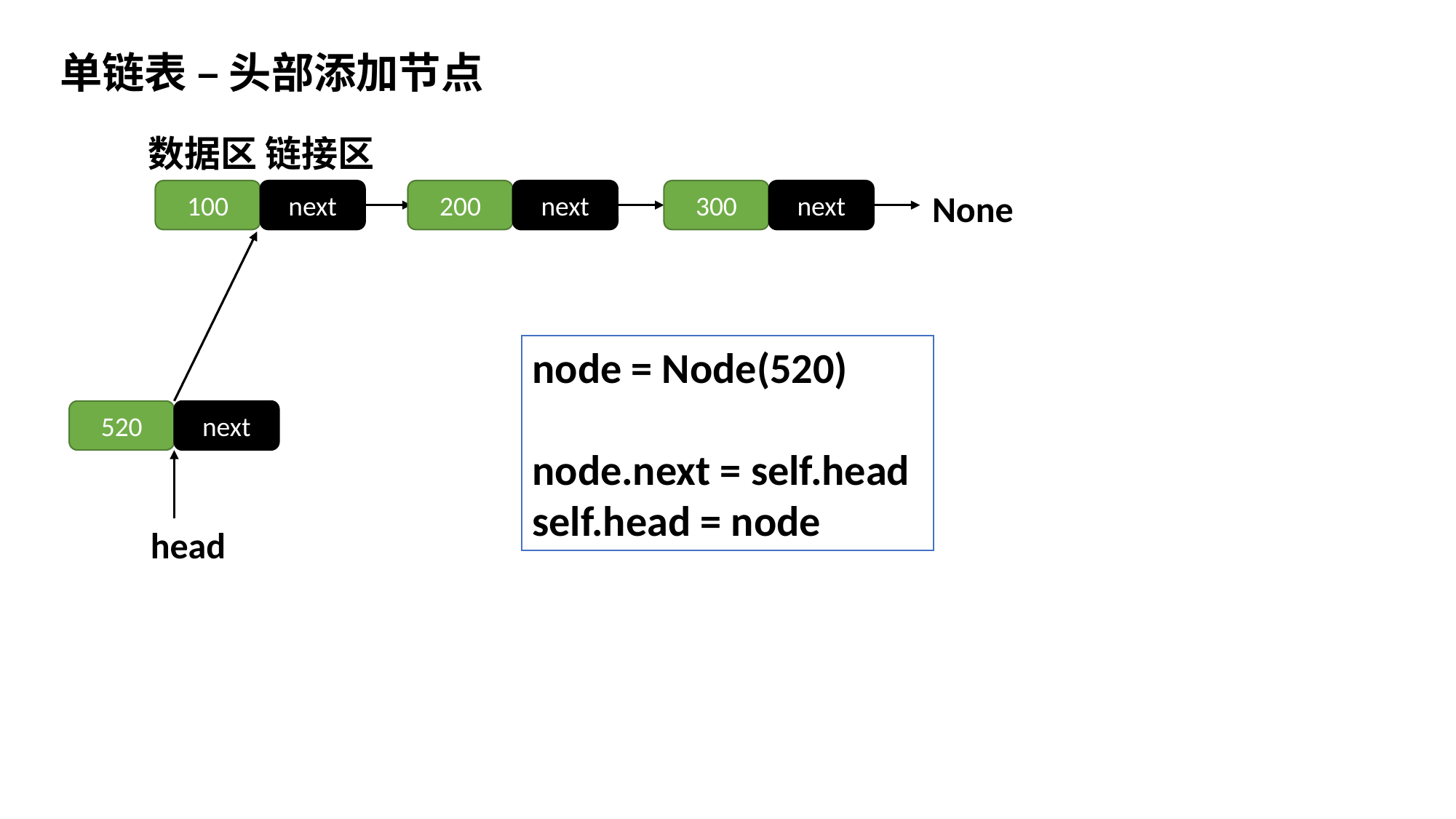

单链表 – 头部添加节点
数据区 链接区
100
next
200
next
300
next
None
node = Node(520)

node.next = self.head
self.head = node
520
next
head